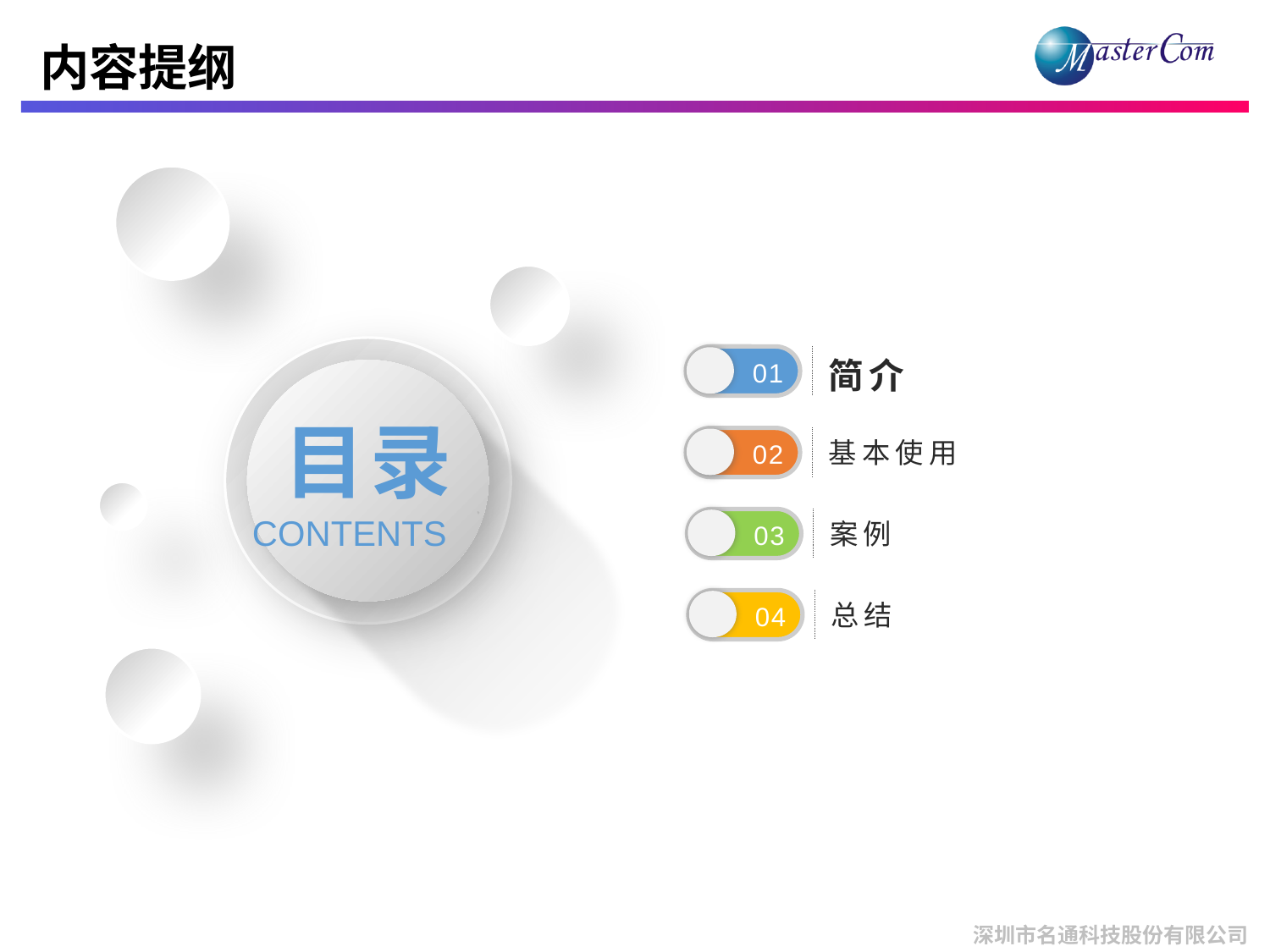

# 内容提纲

01
简介
目录
CONTENTS

02
基本使用

03
案例

04
总结